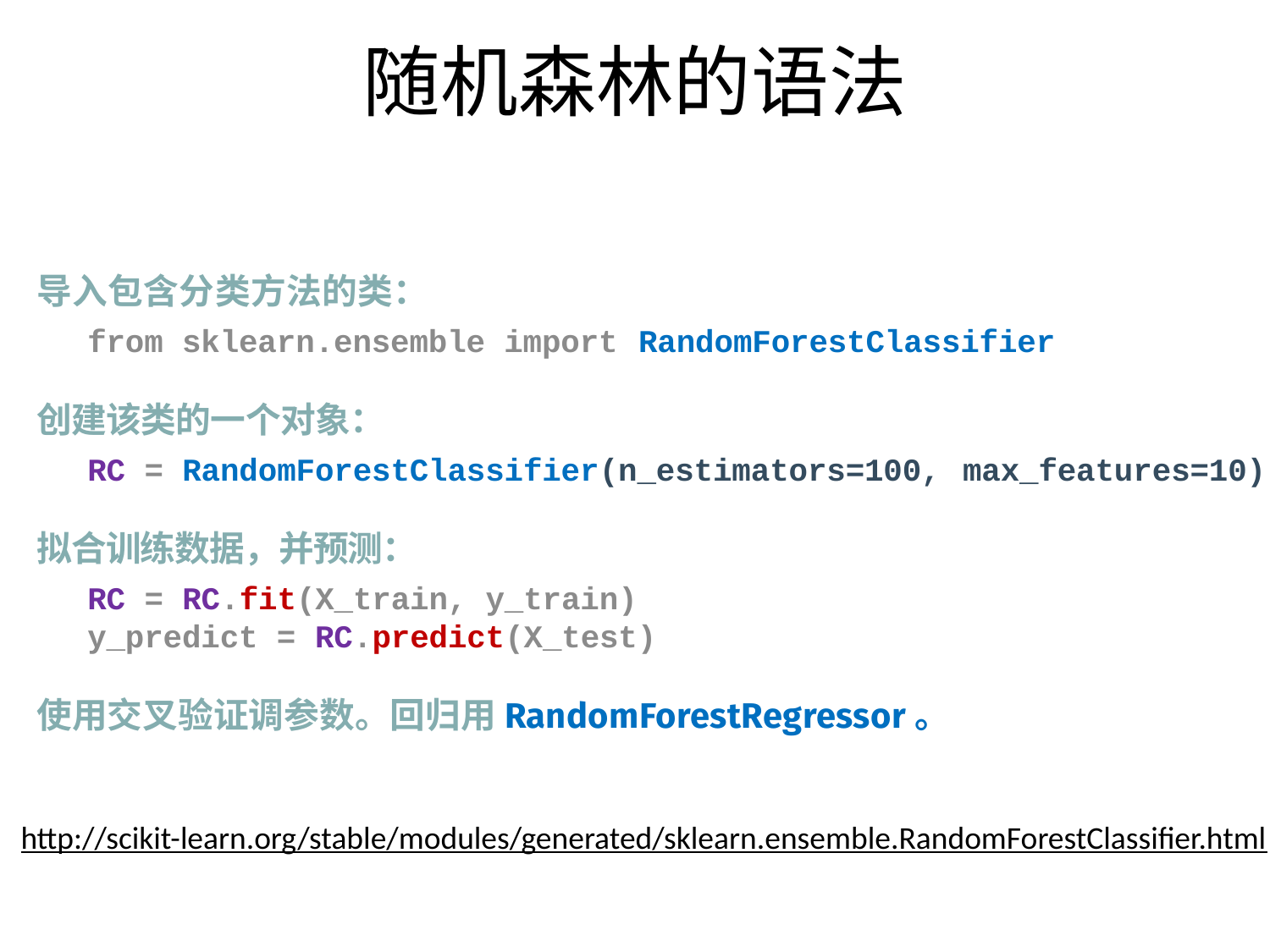

# 随机森林的语法
导入包含分类方法的类：
from sklearn.ensemble import RandomForestClassifier

创建该类的一个对象：
RC = RandomForestClassifier(n_estimators=100, max_features=10)

拟合训练数据，并预测：
RC = RC.fit(X_train, y_train)  y_predict = RC.predict(X_test)

使用交叉验证调参数。回归用RandomForestRegressor。
http://scikit-learn.org/stable/modules/generated/sklearn.ensemble.RandomForestClassifier.html